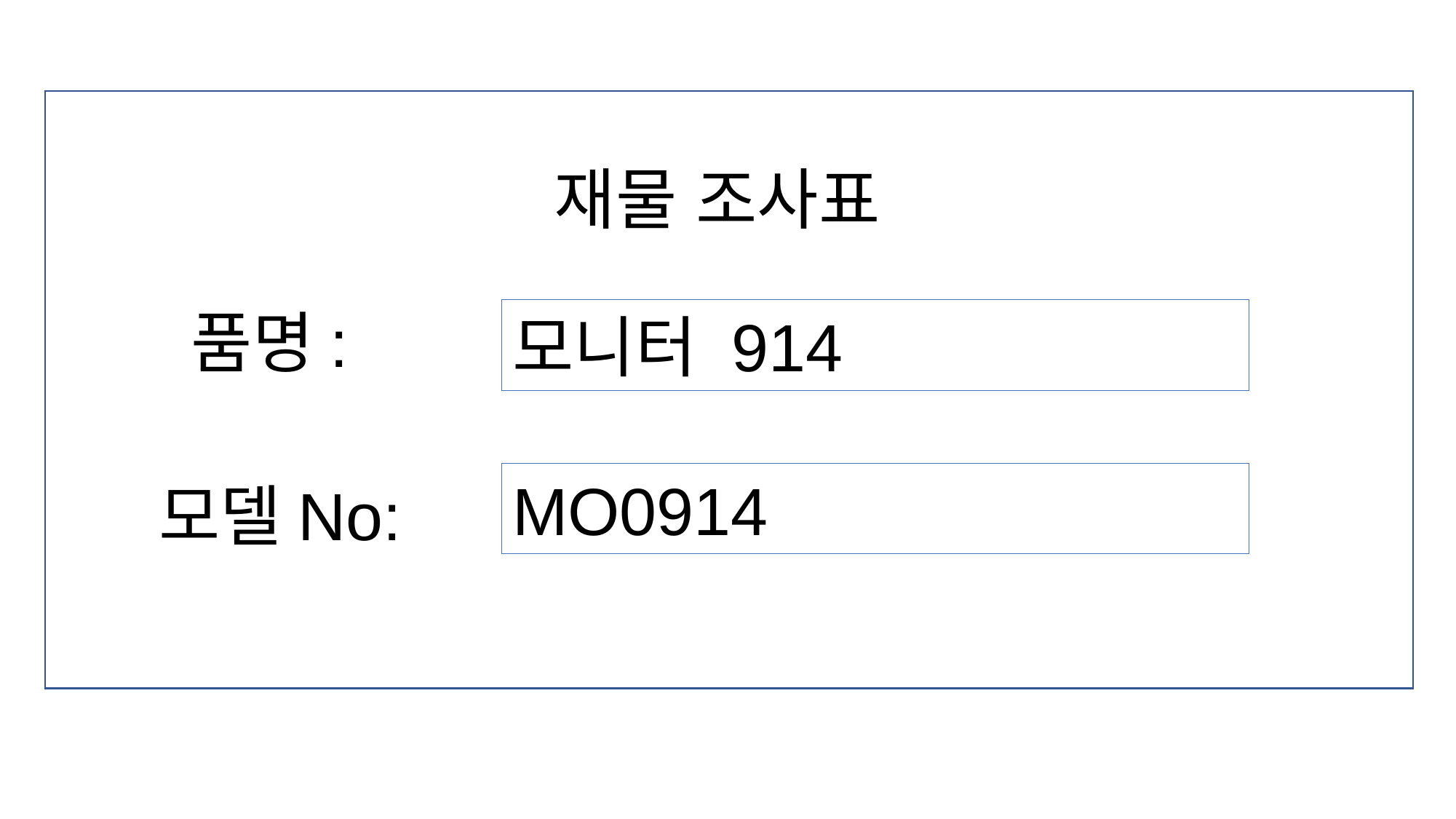

재물 조사표
품명:
모니터 914
MO0914
모델No: